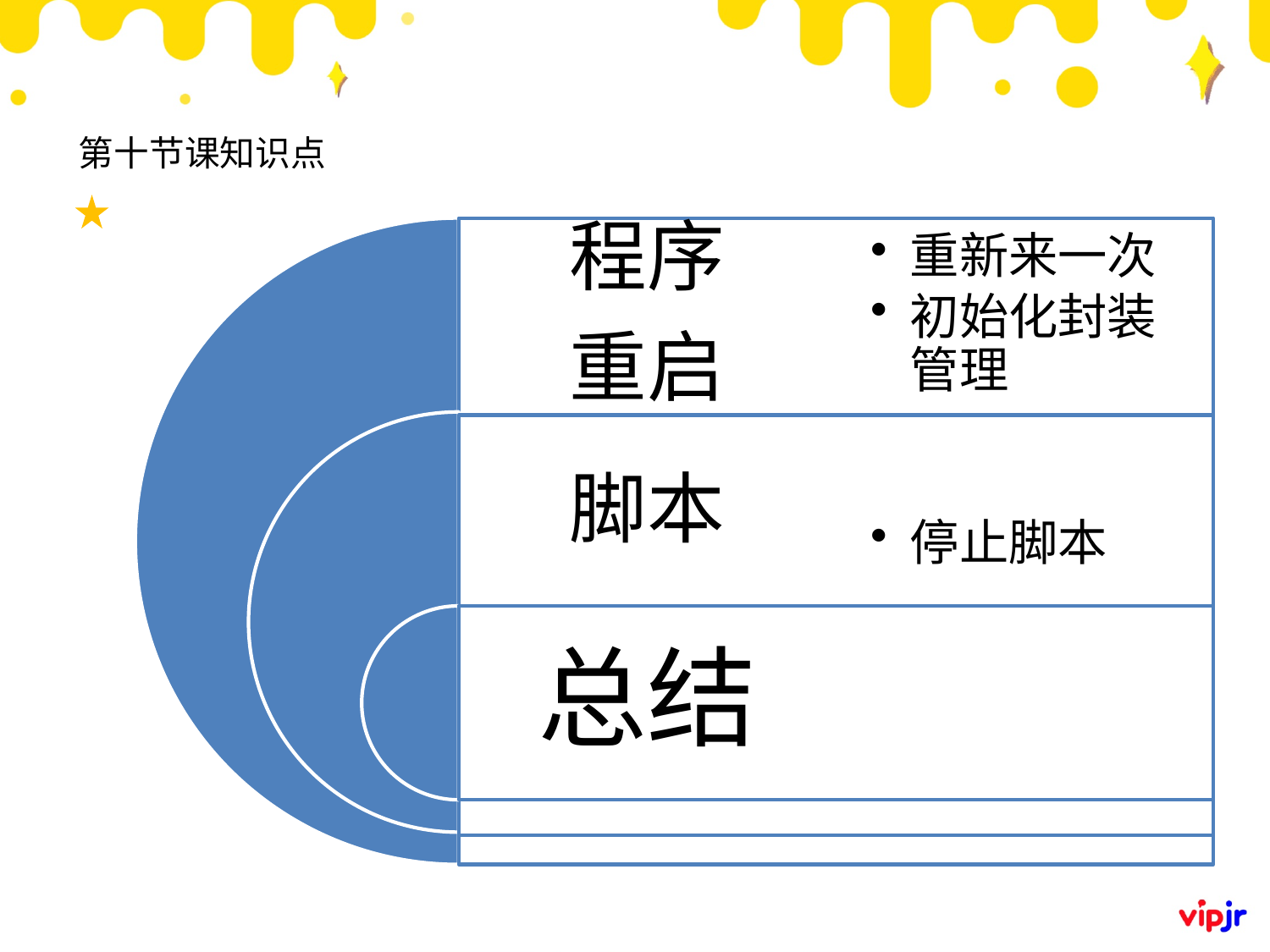

第十节课知识点
程序
重启
脚本
总结
重新来一次
初始化封装管理

停止脚本